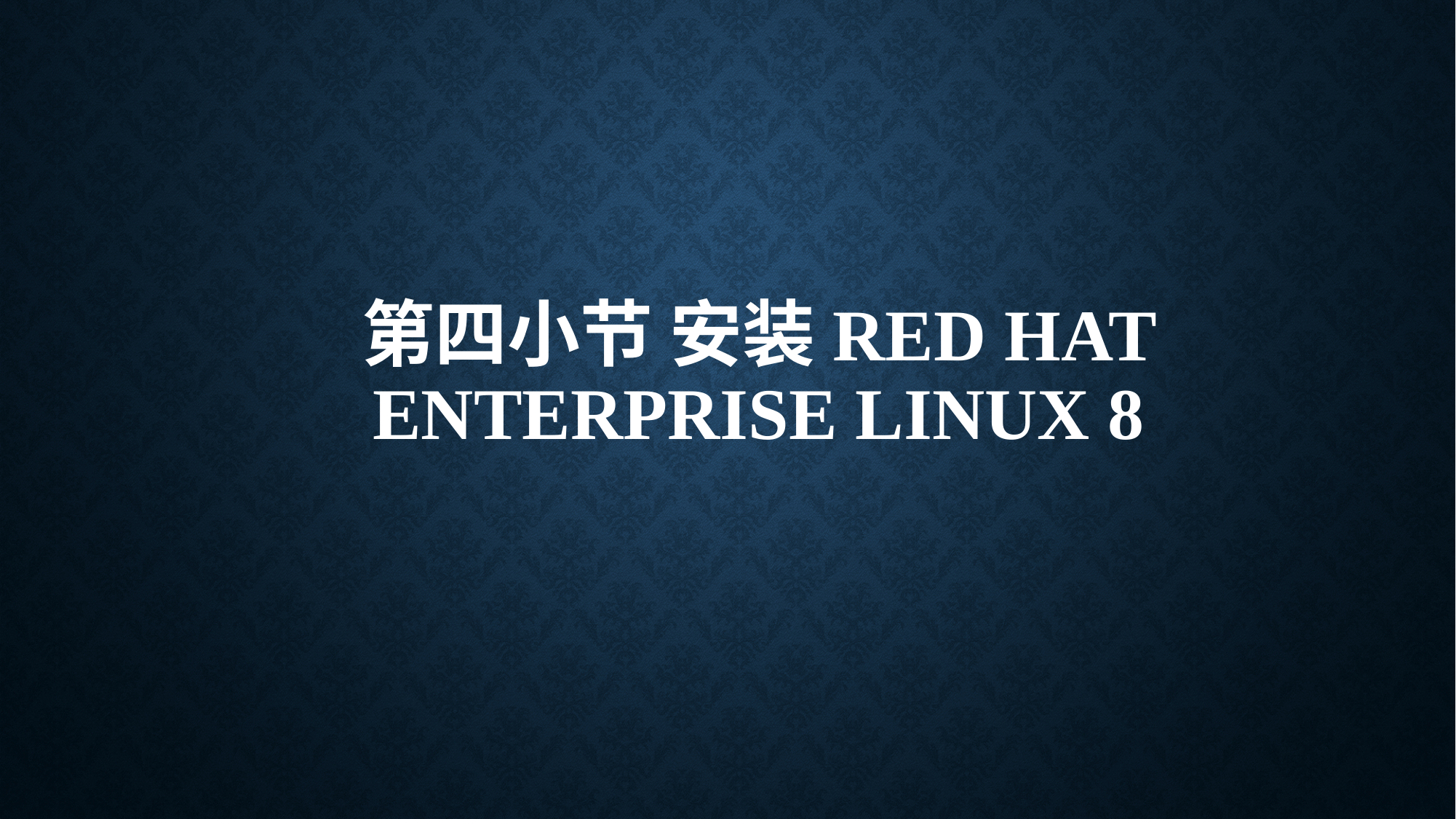

# 第四小节 安装Red Hat Enterprise Linux 8
17